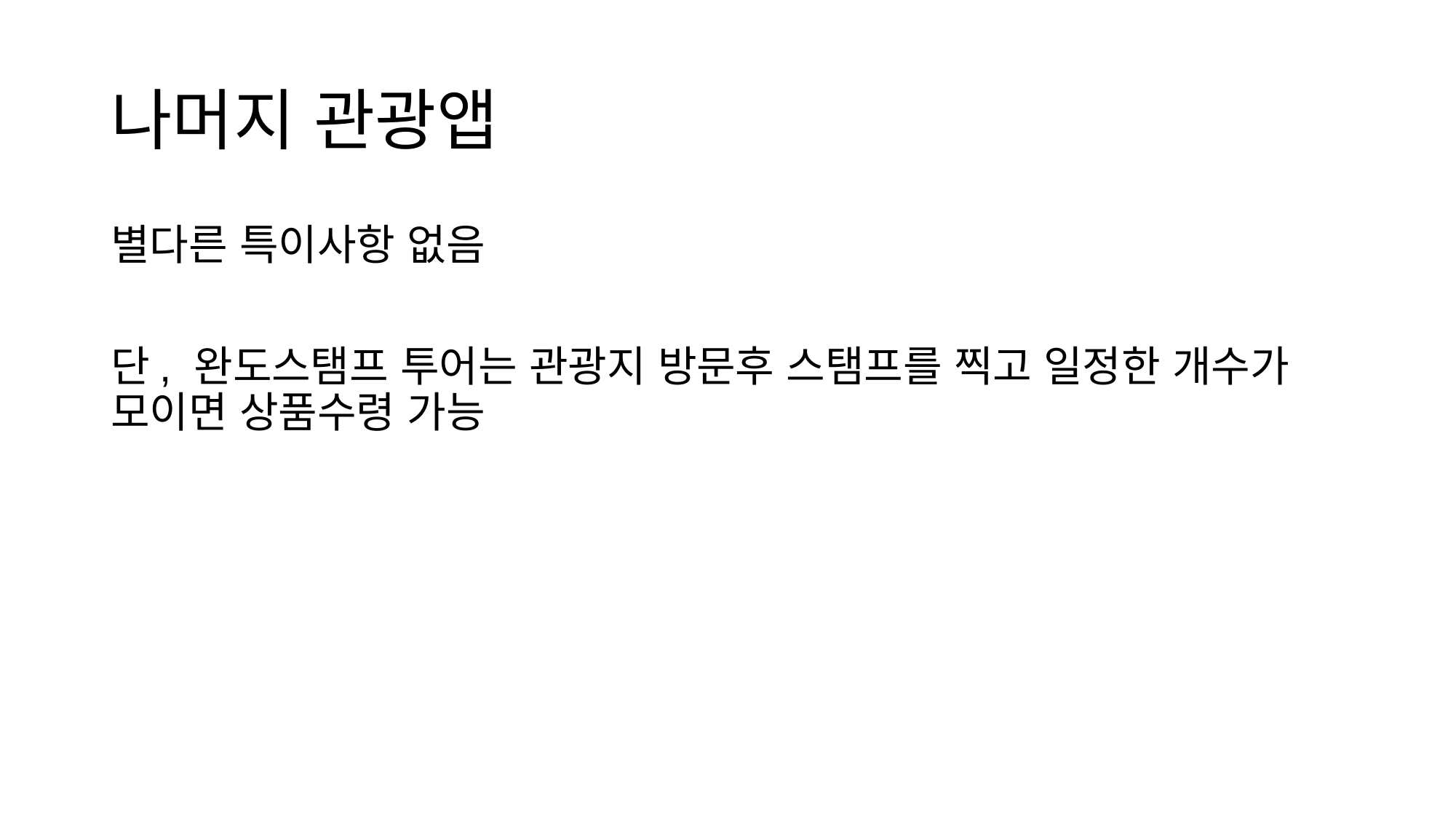

# 나머지 관광앱
별다른 특이사항 없음

단, 완도스탬프 투어는 관광지 방문후 스탬프를 찍고 일정한 개수가 모이면 상품수령 가능